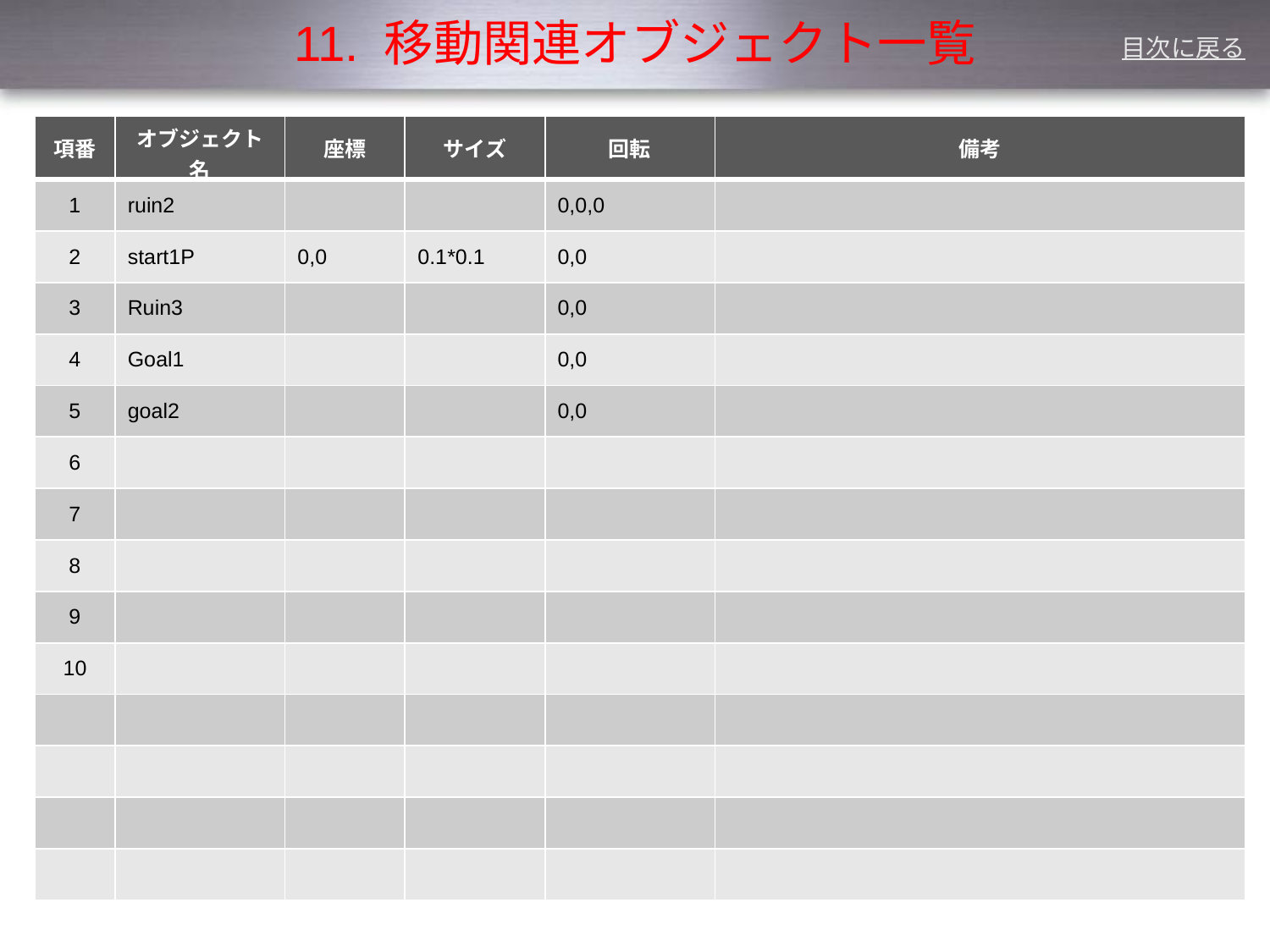

# 11. 移動関連オブジェクト一覧
目次に戻る
| 項番 | オブジェクト名 | 座標 | サイズ | 回転 | 備考 |
| --- | --- | --- | --- | --- | --- |
| 1 | ruin2 |  |  | 0,0,0 |  |
| 2 | start1P | 0,0 | 0.1\*0.1 | 0,0 |  |
| 3 | Ruin3 |  |  | 0,0 |  |
| 4 | Goal1 |  |  | 0,0 |  |
| 5 | goal2 |  |  | 0,0 |  |
| 6 |  |  |  |  |  |
| 7 |  |  |  |  |  |
| 8 |  |  |  |  |  |
| 9 |  |  |  |  |  |
| 10 |  |  |  |  |  |
|  |  |  |  |  |  |
|  |  |  |  |  |  |
|  |  |  |  |  |  |
|  |  |  |  |  |  |